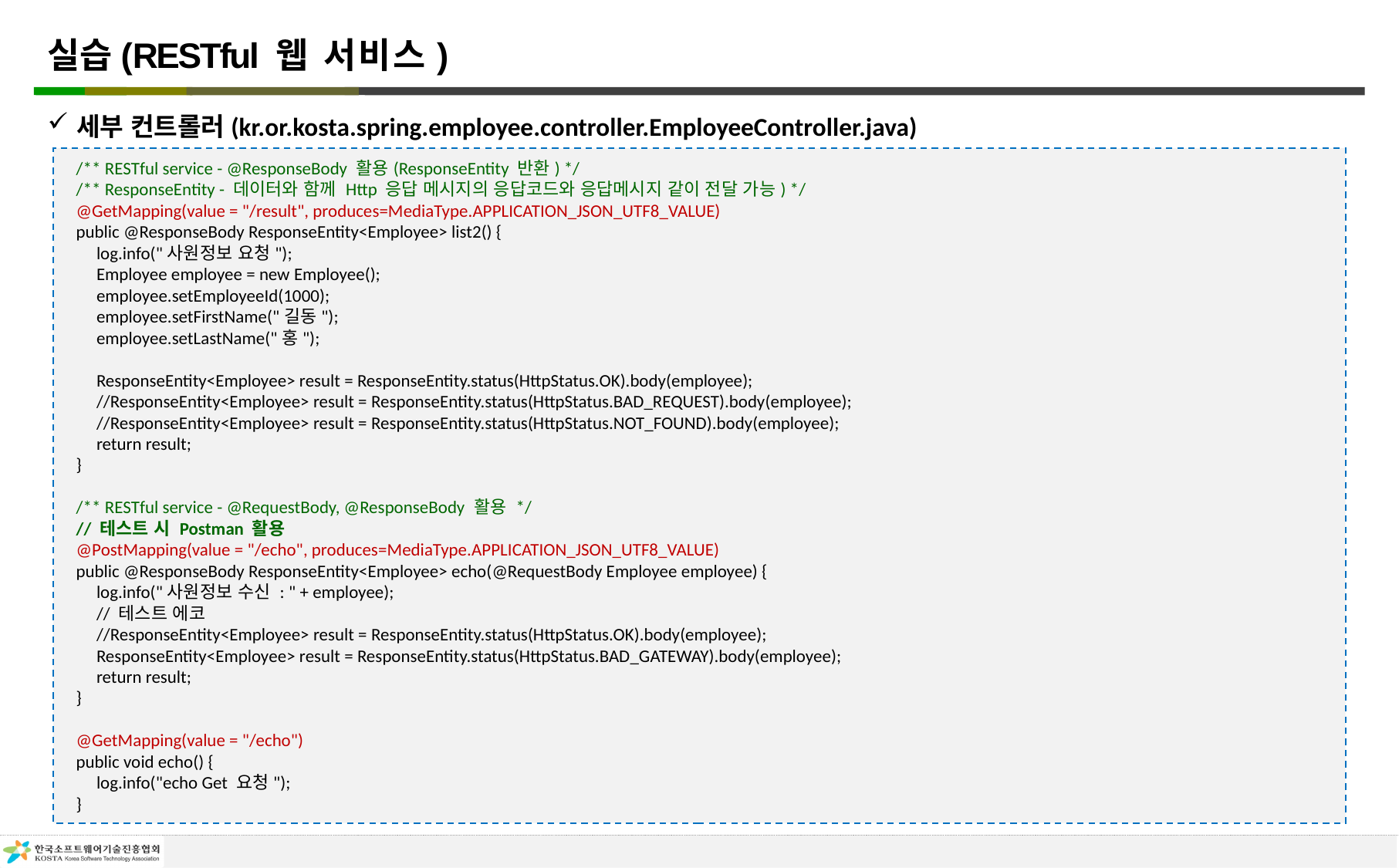

# 실습(RESTful 웹 서비스)
세부 컨트롤러(kr.or.kosta.spring.employee.controller.EmployeeController.java)

/** RESTful service - @ResponseBody 활용(ResponseEntity 반환) */
/** ResponseEntity - 데이터와 함께 Http 응답 메시지의 응답코드와 응답메시지 같이 전달 가능) */
@GetMapping(value = "/result", produces=MediaType.APPLICATION_JSON_UTF8_VALUE)
public @ResponseBody ResponseEntity<Employee> list2() {
     log.info("사원정보 요청");
     Employee employee = new Employee();
     employee.setEmployeeId(1000);
     employee.setFirstName("길동");
     employee.setLastName("홍");

     ResponseEntity<Employee> result = ResponseEntity.status(HttpStatus.OK).body(employee);
     //ResponseEntity<Employee> result = ResponseEntity.status(HttpStatus.BAD_REQUEST).body(employee);
     //ResponseEntity<Employee> result = ResponseEntity.status(HttpStatus.NOT_FOUND).body(employee);
     return result;
}

/** RESTful service - @RequestBody, @ResponseBody 활용 */
// 테스트 시 Postman 활용
@PostMapping(value = "/echo", produces=MediaType.APPLICATION_JSON_UTF8_VALUE)
public @ResponseBody ResponseEntity<Employee> echo(@RequestBody Employee employee) {
     log.info("사원정보 수신 : " + employee);
     // 테스트 에코
     //ResponseEntity<Employee> result = ResponseEntity.status(HttpStatus.OK).body(employee);
     ResponseEntity<Employee> result = ResponseEntity.status(HttpStatus.BAD_GATEWAY).body(employee);
     return result;
}

@GetMapping(value = "/echo")
public void echo() {
     log.info("echo Get 요청");
}